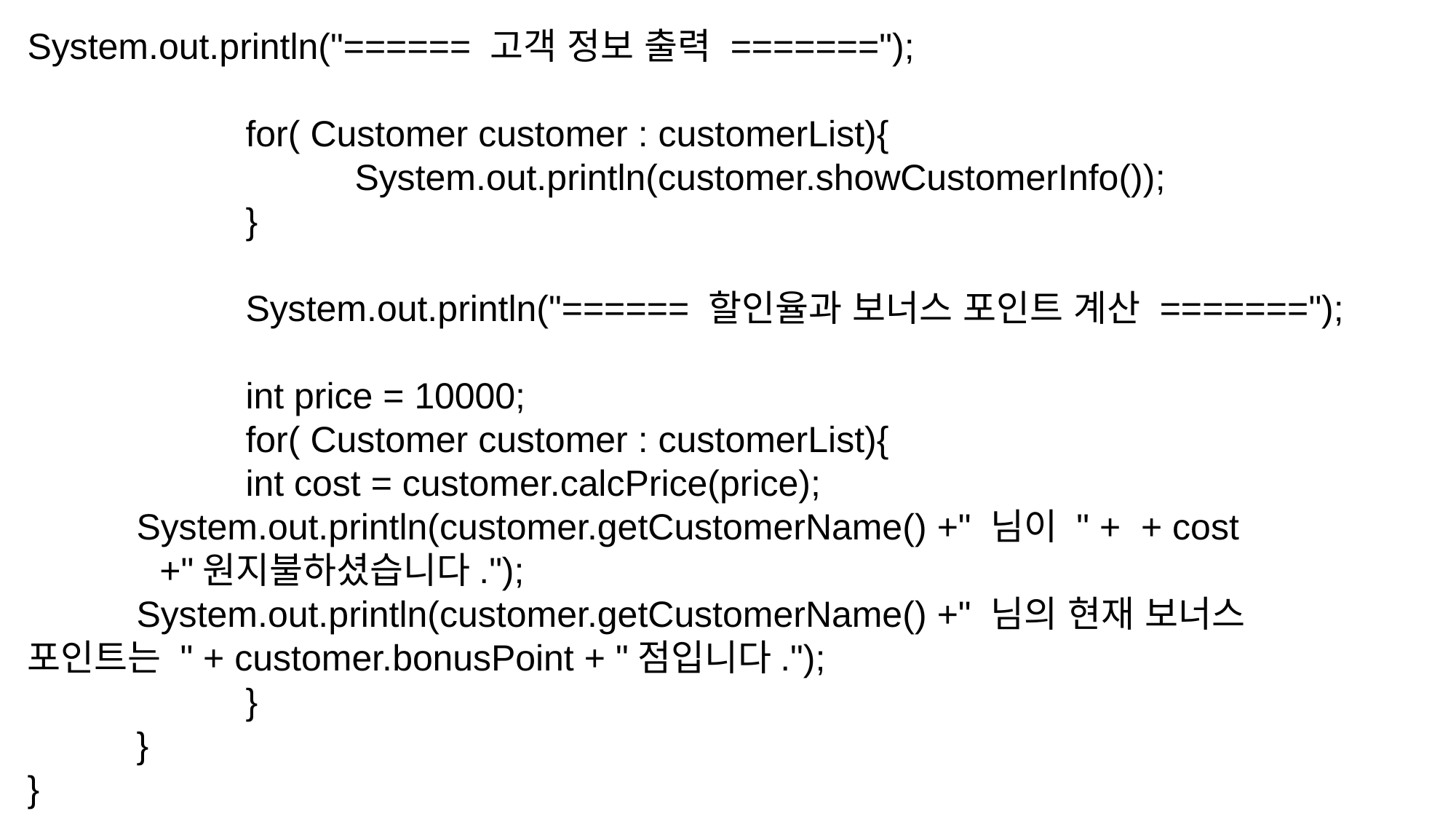

System.out.println("====== 고객 정보 출력 =======");

		for( Customer customer : customerList){
			System.out.println(customer.showCustomerInfo());
		}

		System.out.println("====== 할인율과 보너스 포인트 계산 =======");
		int price = 10000;
		for( Customer customer : customerList){
		int cost = customer.calcPrice(price);
	System.out.println(customer.getCustomerName() +" 님이 " +  + cost
             +"원지불하셨습니다.");
	System.out.println(customer.getCustomerName() +" 님의 현재 보너스 포인트는 " + customer.bonusPoint + "점입니다.");
		}
	}
}